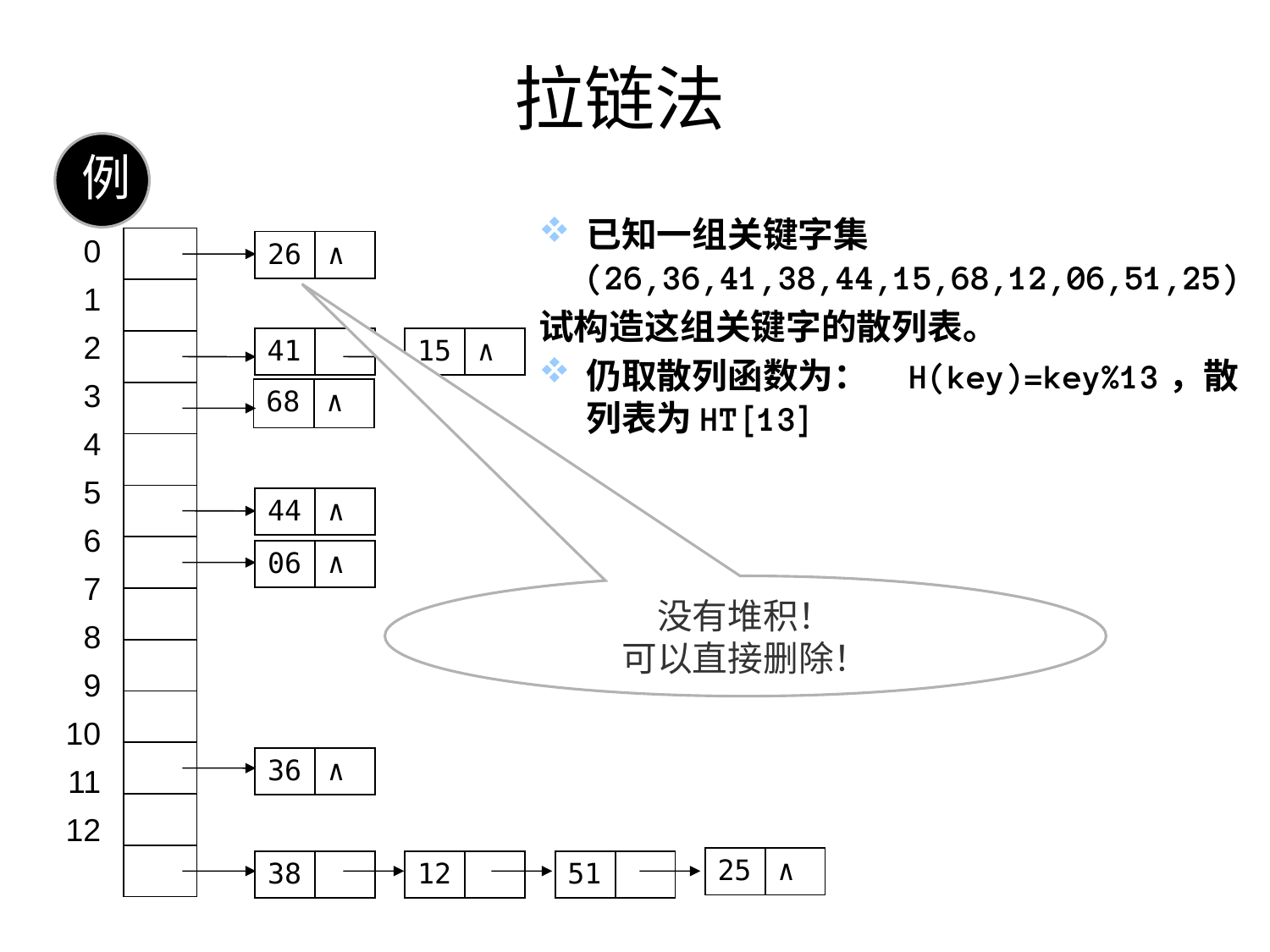

# 拉链法
例
已知一组关键字集(26,36,41,38,44,15,68,12,06,51,25)
试构造这组关键字的散列表。
仍取散列函数为：    H(key)=key%13，散列表为HT[13]

0
1
2
3
4
5
6
7
8
9
10
11
12
| 26 | ∧ |
| --- | --- |

| 41 |  |
| --- | --- |
| 15 | ∧ |
| --- | --- |

| 68 | ∧ |
| --- | --- |

| 44 | ∧ |
| --- | --- |

| 06 | ∧ |
| --- | --- |

没有堆积！
可以直接删除！

| 36 | ∧ |
| --- | --- |

| 25 | ∧ |
| --- | --- |
| 38 |  |
| --- | --- |
| 12 |  |
| --- | --- |
| 51 |  |
| --- | --- |

82